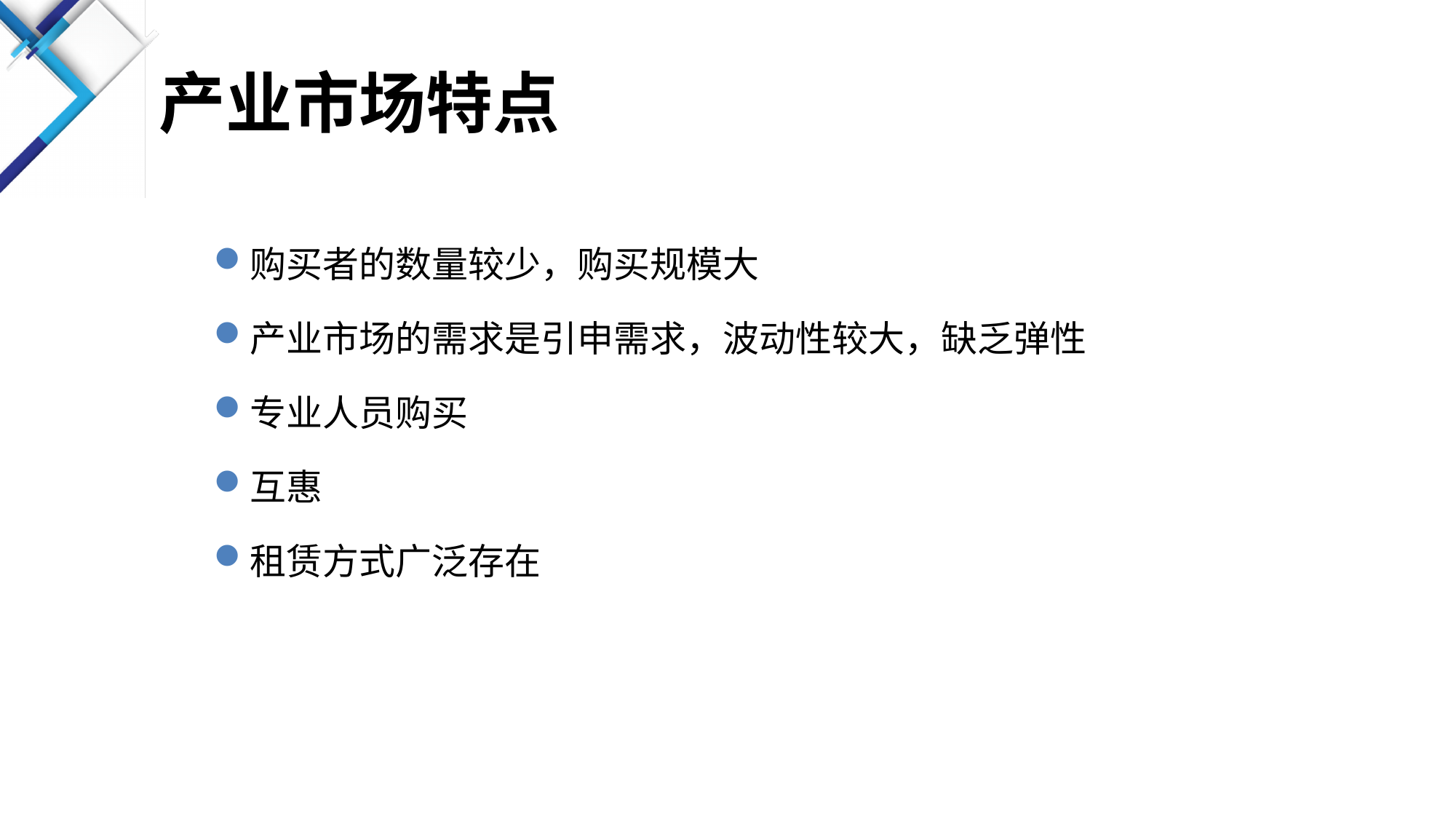

# 产业市场特点
购买者的数量较少，购买规模大
产业市场的需求是引申需求，波动性较大，缺乏弹性
专业人员购买
互惠
租赁方式广泛存在